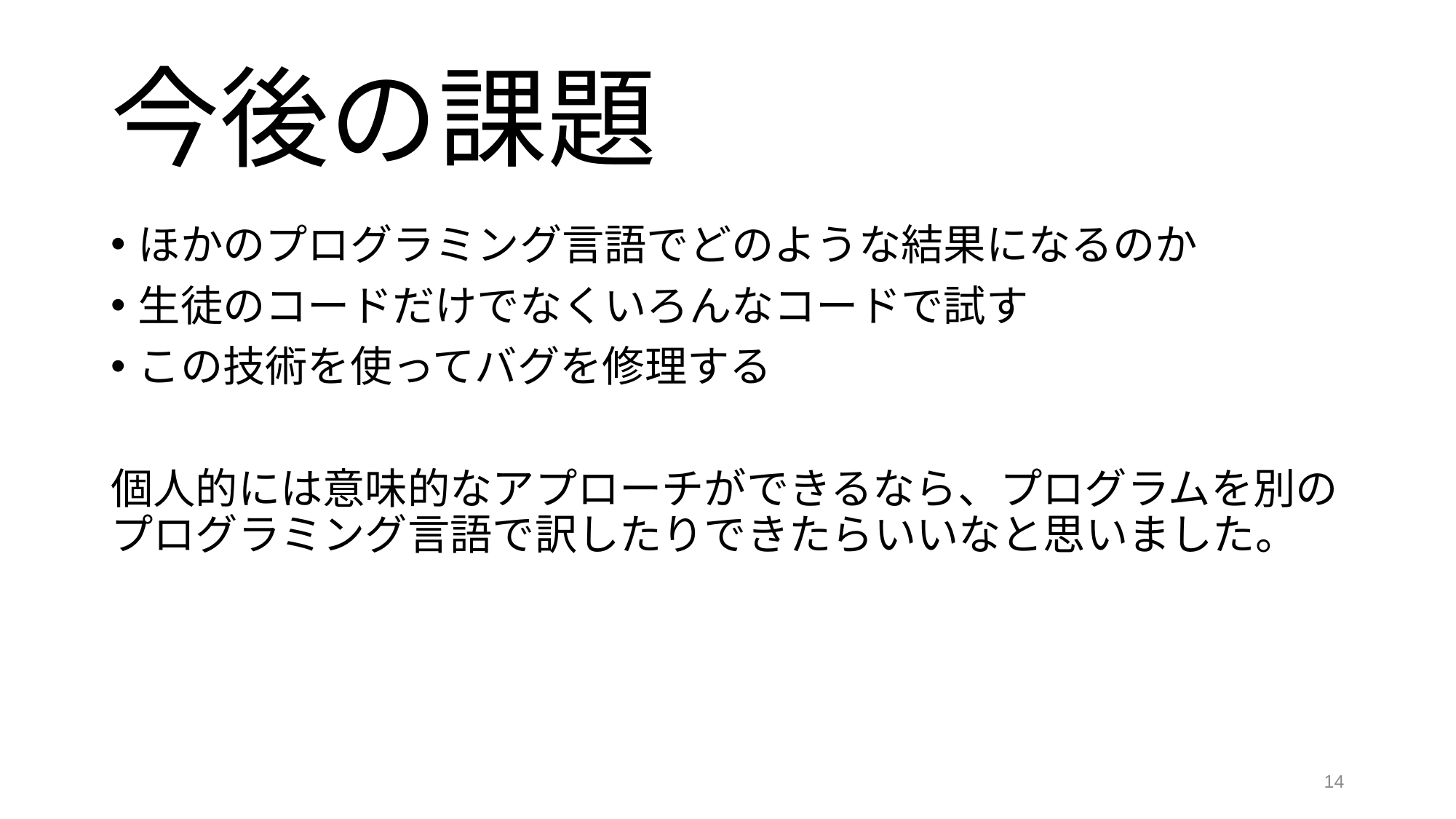

# 今後の課題
ほかのプログラミング言語でどのような結果になるのか
生徒のコードだけでなくいろんなコードで試す
この技術を使ってバグを修理する

個人的には意味的なアプローチができるなら、プログラムを別のプログラミング言語で訳したりできたらいいなと思いました。
14